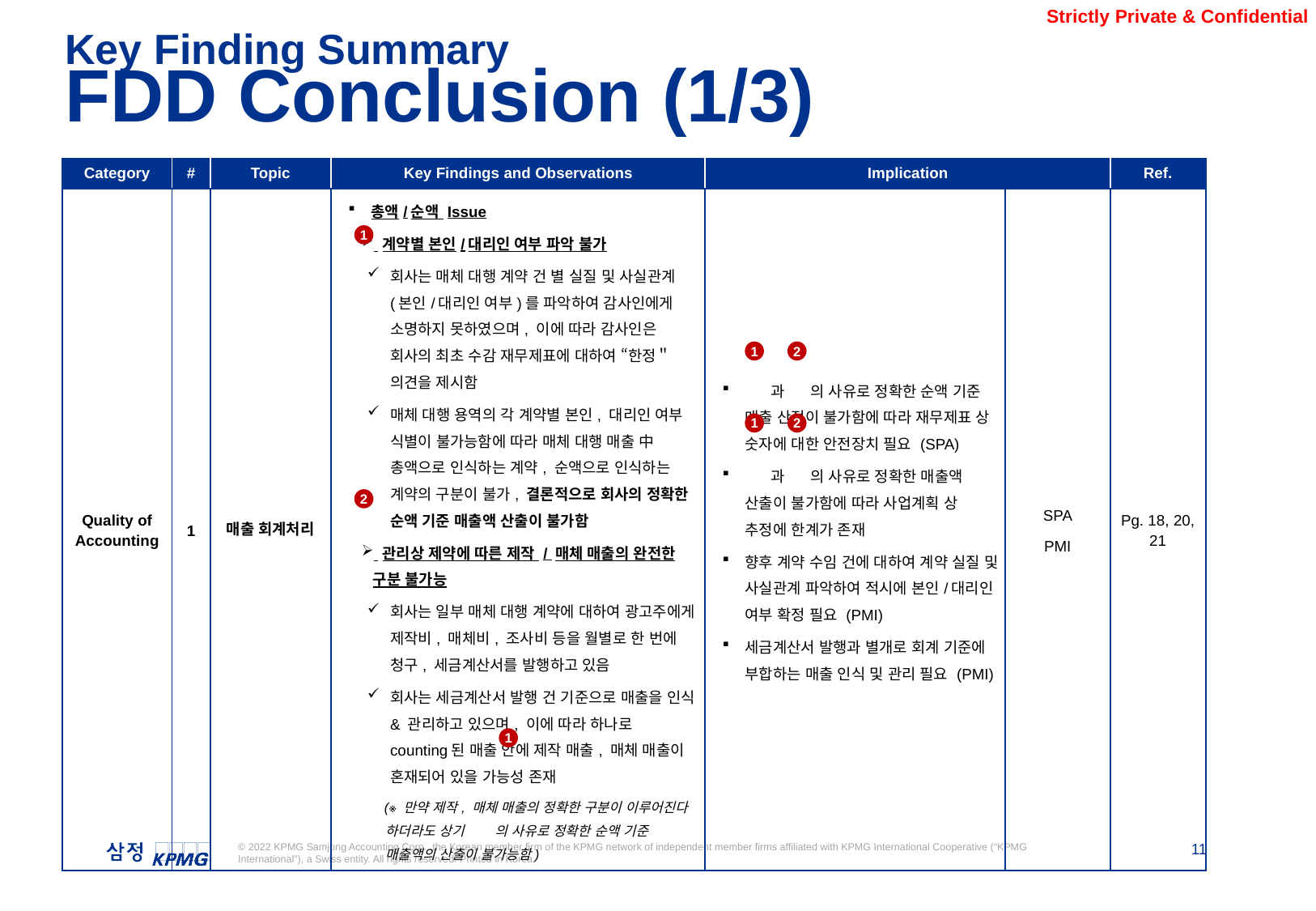

Key Finding Summary
FDD Conclusion (1/3)
| Category | # | Topic | Key Findings and Observations | Implication |  | Ref. |
| --- | --- | --- | --- | --- | --- | --- |
| Quality of Accounting | 1 | 매출 회계처리 | 총액/순액 Issue 계약별 본인/대리인 여부 파악 불가 회사는 매체 대행 계약 건 별 실질 및 사실관계(본인/대리인 여부)를 파악하여 감사인에게 소명하지 못하였으며, 이에 따라 감사인은 회사의 최초 수감 재무제표에 대하여 “한정＂의견을 제시함 매체 대행 용역의 각 계약별 본인, 대리인 여부 식별이 불가능함에 따라 매체 대행 매출 中 총액으로 인식하는 계약, 순액으로 인식하는 계약의 구분이 불가, 결론적으로 회사의 정확한 순액 기준 매출액 산출이 불가함 관리상 제약에 따른 제작 / 매체 매출의 완전한 구분 불가능 회사는 일부 매체 대행 계약에 대하여 광고주에게 제작비, 매체비, 조사비 등을 월별로 한 번에 청구, 세금계산서를 발행하고 있음 회사는 세금계산서 발행 건 기준으로 매출을 인식 & 관리하고 있으며, 이에 따라 하나로 counting된 매출 안에 제작 매출, 매체 매출이 혼재되어 있을 가능성 존재 (※ 만약 제작, 매체 매출의 정확한 구분이 이루어진다 하더라도 상기 의 사유로 정확한 순액 기준 매출액의 산출이 불가능함) | 과 의 사유로 정확한 순액 기준 매출 산정이 불가함에 따라 재무제표 상 숫자에 대한 안전장치 필요 (SPA) 과 의 사유로 정확한 매출액 산출이 불가함에 따라 사업계획 상 추정에 한계가 존재 향후 계약 수임 건에 대하여 계약 실질 및 사실관계 파악하여 적시에 본인/대리인 여부 확정 필요 (PMI) 세금계산서 발행과 별개로 회계 기준에 부합하는 매출 인식 및 관리 필요 (PMI) | SPA PMI | Pg. 18, 20, 21 |
1
1
2
1
2
2
1